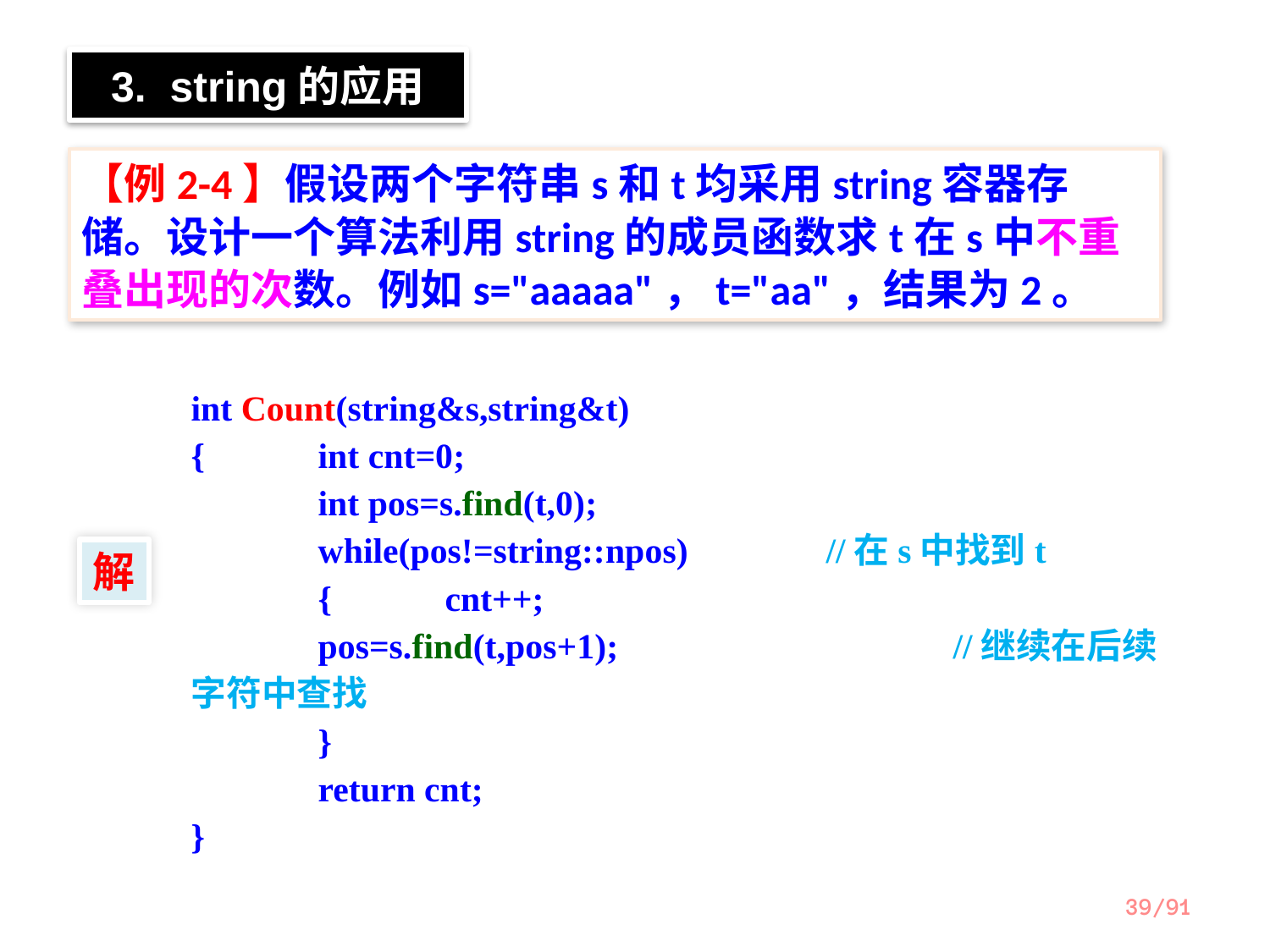

3.  string的应用
【例2-4】假设两个字符串s和t均采用string容器存储。设计一个算法利用string的成员函数求t在s中不重叠出现的次数。例如s="aaaaa"，t="aa"，结果为2。
int Count(string&s,string&t)
{	int cnt=0;
    	int pos=s.find(t,0);
    	while(pos!=string::npos)		//在s中找到t
    	{	cnt++;
        	pos=s.find(t,pos+1);			//继续在后续字符中查找
    	}
    	return cnt;
}
解
39/91